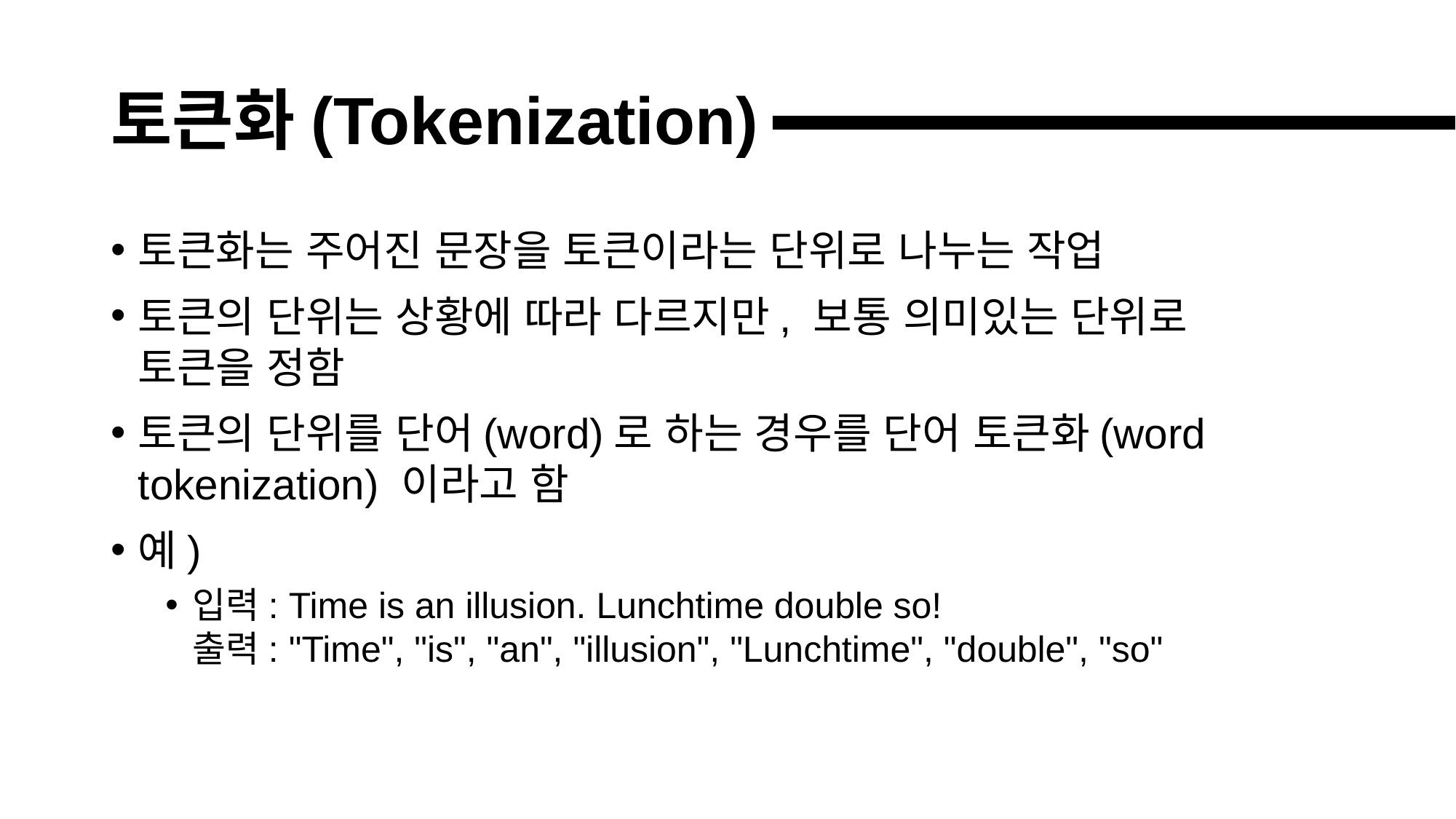

# 토큰화(Tokenization)
토큰화는 주어진 문장을 토큰이라는 단위로 나누는 작업
토큰의 단위는 상황에 따라 다르지만, 보통 의미있는 단위로
토큰을 정함
토큰의 단위를 단어(word)로 하는 경우를 단어 토큰화(word tokenization) 이라고 함
예)
입력: Time is an illusion. Lunchtime double so!
출력: "Time", "is", "an", "illusion", "Lunchtime", "double", "so"